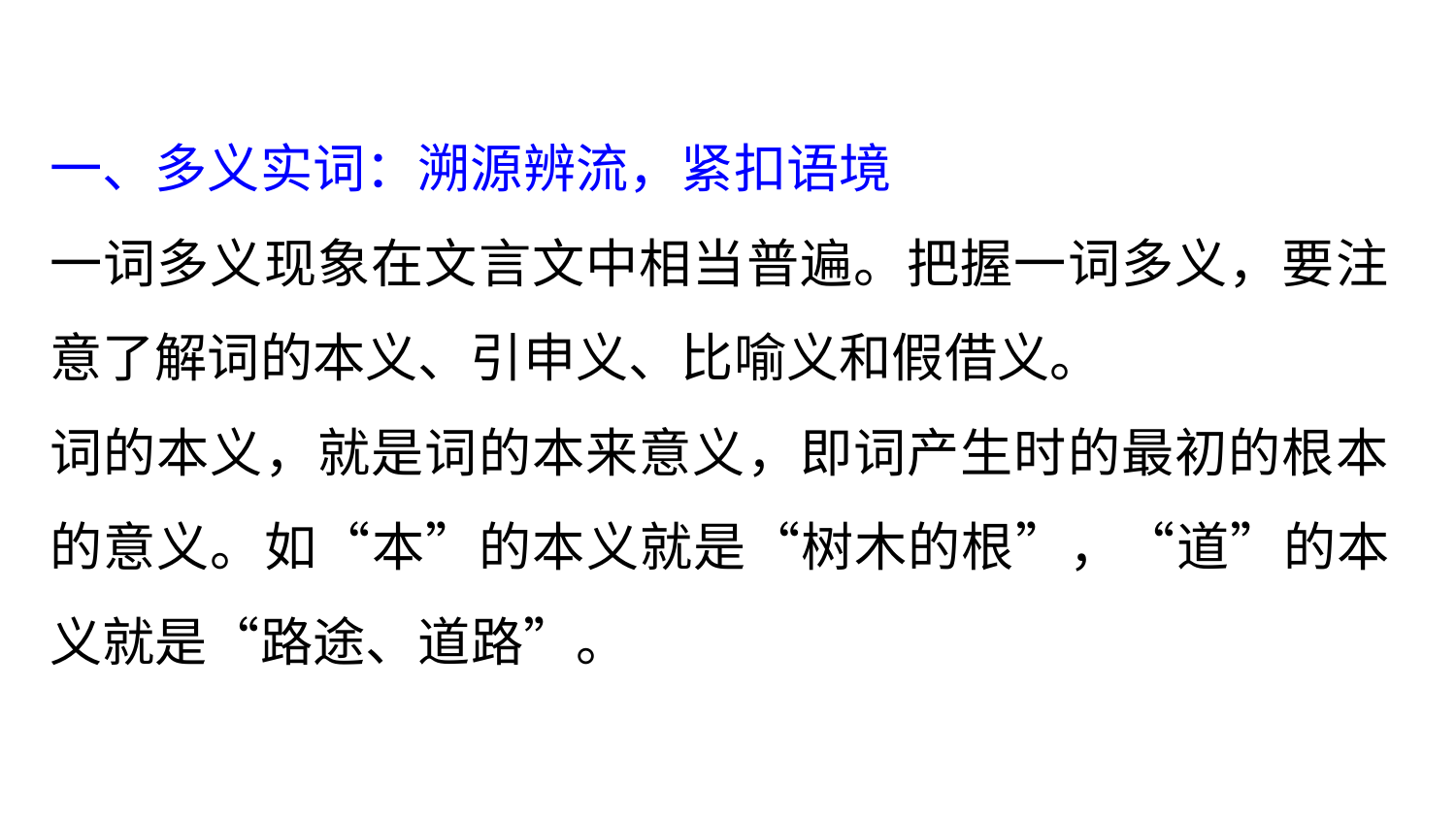

一、多义实词：溯源辨流，紧扣语境
一词多义现象在文言文中相当普遍。把握一词多义，要注意了解词的本义、引申义、比喻义和假借义。
词的本义，就是词的本来意义，即词产生时的最初的根本的意义。如“本”的本义就是“树木的根”，“道”的本义就是“路途、道路”。